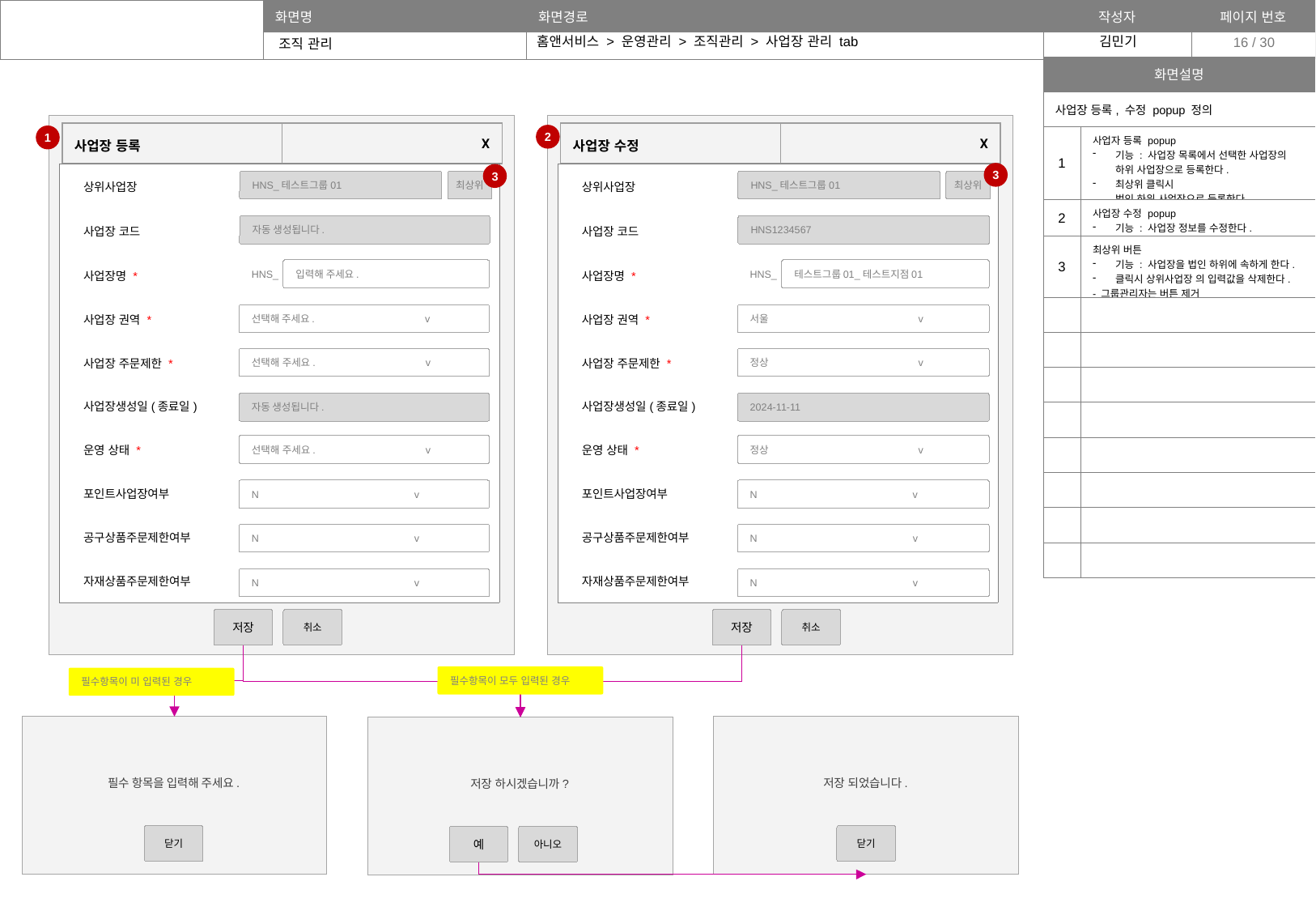

홈앤서비스 > 운영관리 > 조직관리 > 사업장 관리 tab
16
조직 관리
| 화면설명 |  |
| --- | --- |
| 사업장 등록, 수정 popup 정의 |  |
| 1 | 사업자 등록 popup 기능 : 사업장 목록에서 선택한 사업장의 하위 사업장으로 등록한다. 최상위 클릭시 법인 하위 사업장으로 등록한다. |
| 2 | 사업장 수정 popup 기능 : 사업장 정보를 수정한다. |
| 3 | 최상위 버튼 기능 : 사업장을 법인 하위에 속하게 한다. 클릭시 상위사업장 의 입력값을 삭제한다. - 그룹관리자는 버튼 제거 |
|  |  |
|  |  |
|  |  |
|  |  |
|  |  |
|  |  |
|  |  |
|  |  |

| 사업장 등록 | X |
| --- | --- |
| 사업장 수정 | X |
| --- | --- |
2
1
3
| 상위사업장 | 최상위 |
| --- | --- |
| 사업장 코드 |  |
| 사업장명 \* |  |
| 사업장 권역 \* |  |
| 사업장 주문제한 \* |  |
| 사업장생성일(종료일) |  |
| 운영 상태 \* |  |
| 포인트사업장여부 |  |
| 공구상품주문제한여부 |  |
| 자재상품주문제한여부 |  |
| 상위사업장 | 최상위 |
| --- | --- |
| 사업장 코드 |  |
| 사업장명 \* |  |
| 사업장 권역 \* |  |
| 사업장 주문제한 \* |  |
| 사업장생성일(종료일) |  |
| 운영 상태 \* |  |
| 포인트사업장여부 |  |
| 공구상품주문제한여부 |  |
| 자재상품주문제한여부 |  |
3
HNS_테스트그룹01
최상위
HNS_테스트그룹01
최상위
자동 생성됩니다.
HNS1234567
HNS_
입력해 주세요.
HNS_
테스트그룹01_테스트지점01
선택해 주세요.                                       v
서울                                                    v
선택해 주세요.                                       v
정상                                                    v
자동 생성됩니다.
2024-11-11
선택해 주세요.                                       v
정상                                                    v
N                                                       v
N                                                       v
N                                                       v
N                                                       v
N                                                       v
N                                                       v
저장
취소
저장
취소
필수항목이 모두 입력된 경우
필수항목이 미 입력된 경우

저장 되었습니다.
필수 항목을 입력해 주세요.
저장 하시겠습니까?
닫기
닫기
예
아니오